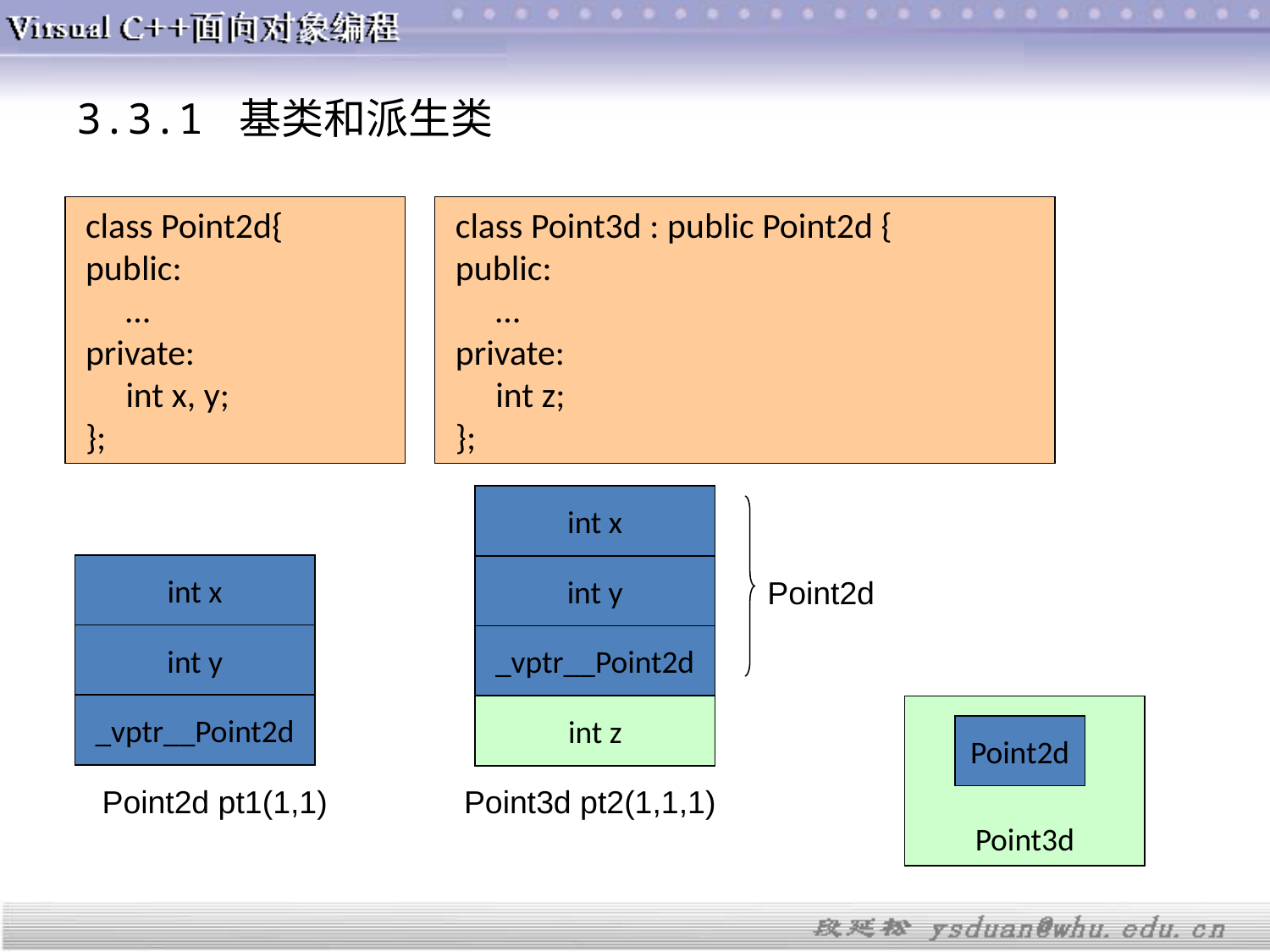

3.3.1 基类和派生类
 class Point2d{
 public:
      …
 private:
      int x, y;
 };
int x
int y
_vptr__Point2d
Point2d pt1(1,1)
 class Point3d : public Point2d {
 public:
      …
 private:
      int z;
 };
int x

int y
Point2d
_vptr__Point2d
int z
Point3d pt2(1,1,1)

Point3d
Point2d